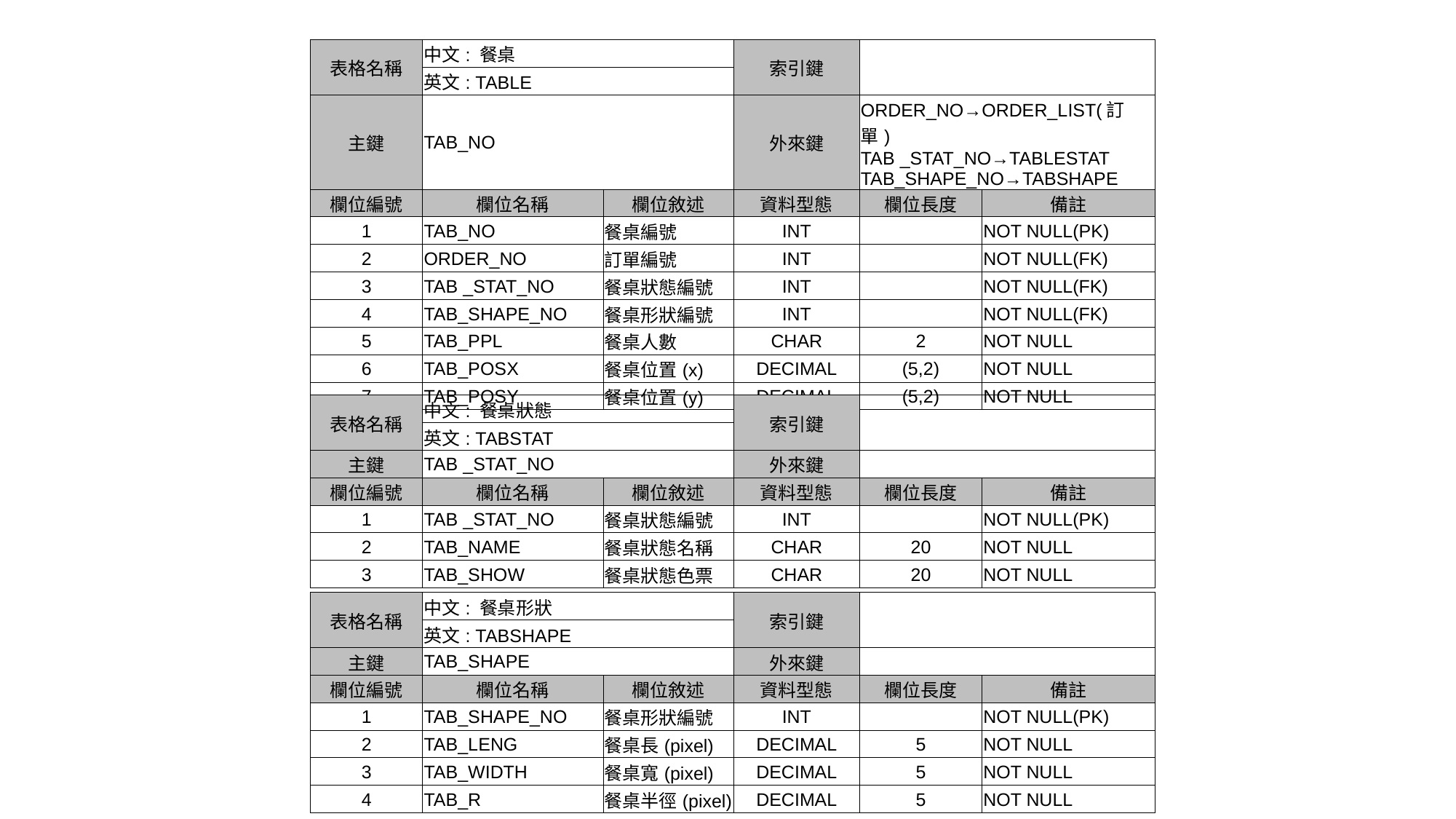

| 表格名稱 | 中文: 餐桌 |  | 索引鍵 |  |  |
| --- | --- | --- | --- | --- | --- |
|  | 英文: TABLE |  |  |  |  |
| 主鍵 | TAB\_NO |  | 外來鍵 | ORDER\_NO→ORDER\_LIST(訂單) TAB \_STAT\_NO→TABLESTAT TAB\_SHAPE\_NO→TABSHAPE |  |
| 欄位編號 | 欄位名稱 | 欄位敘述 | 資料型態 | 欄位長度 | 備註 |
| 1 | TAB\_NO | 餐桌編號 | INT |  | NOT NULL(PK) |
| 2 | ORDER\_NO | 訂單編號 | INT |  | NOT NULL(FK) |
| 3 | TAB \_STAT\_NO | 餐桌狀態編號 | INT |  | NOT NULL(FK) |
| 4 | TAB\_SHAPE\_NO | 餐桌形狀編號 | INT |  | NOT NULL(FK) |
| 5 | TAB\_PPL | 餐桌人數 | CHAR | 2 | NOT NULL |
| 6 | TAB\_POSX | 餐桌位置(x) | DECIMAL | (5,2) | NOT NULL |
| 7 | TAB\_POSY | 餐桌位置(y) | DECIMAL | (5,2) | NOT NULL |
| 表格名稱 | 中文: 餐桌狀態 |  | 索引鍵 |  |  |
| --- | --- | --- | --- | --- | --- |
|  | 英文: TABSTAT |  |  |  |  |
| 主鍵 | TAB \_STAT\_NO |  | 外來鍵 |  |  |
| 欄位編號 | 欄位名稱 | 欄位敘述 | 資料型態 | 欄位長度 | 備註 |
| 1 | TAB \_STAT\_NO | 餐桌狀態編號 | INT |  | NOT NULL(PK) |
| 2 | TAB\_NAME | 餐桌狀態名稱 | CHAR | 20 | NOT NULL |
| 3 | TAB\_SHOW | 餐桌狀態色票 | CHAR | 20 | NOT NULL |
| 表格名稱 | 中文: 餐桌形狀 |  | 索引鍵 |  |  |
| --- | --- | --- | --- | --- | --- |
|  | 英文: TABSHAPE |  |  |  |  |
| 主鍵 | TAB\_SHAPE |  | 外來鍵 |  |  |
| 欄位編號 | 欄位名稱 | 欄位敘述 | 資料型態 | 欄位長度 | 備註 |
| 1 | TAB\_SHAPE\_NO | 餐桌形狀編號 | INT |  | NOT NULL(PK) |
| 2 | TAB\_LENG | 餐桌長(pixel) | DECIMAL | 5 | NOT NULL |
| 3 | TAB\_WIDTH | 餐桌寬(pixel) | DECIMAL | 5 | NOT NULL |
| 4 | TAB\_R | 餐桌半徑(pixel) | DECIMAL | 5 | NOT NULL |